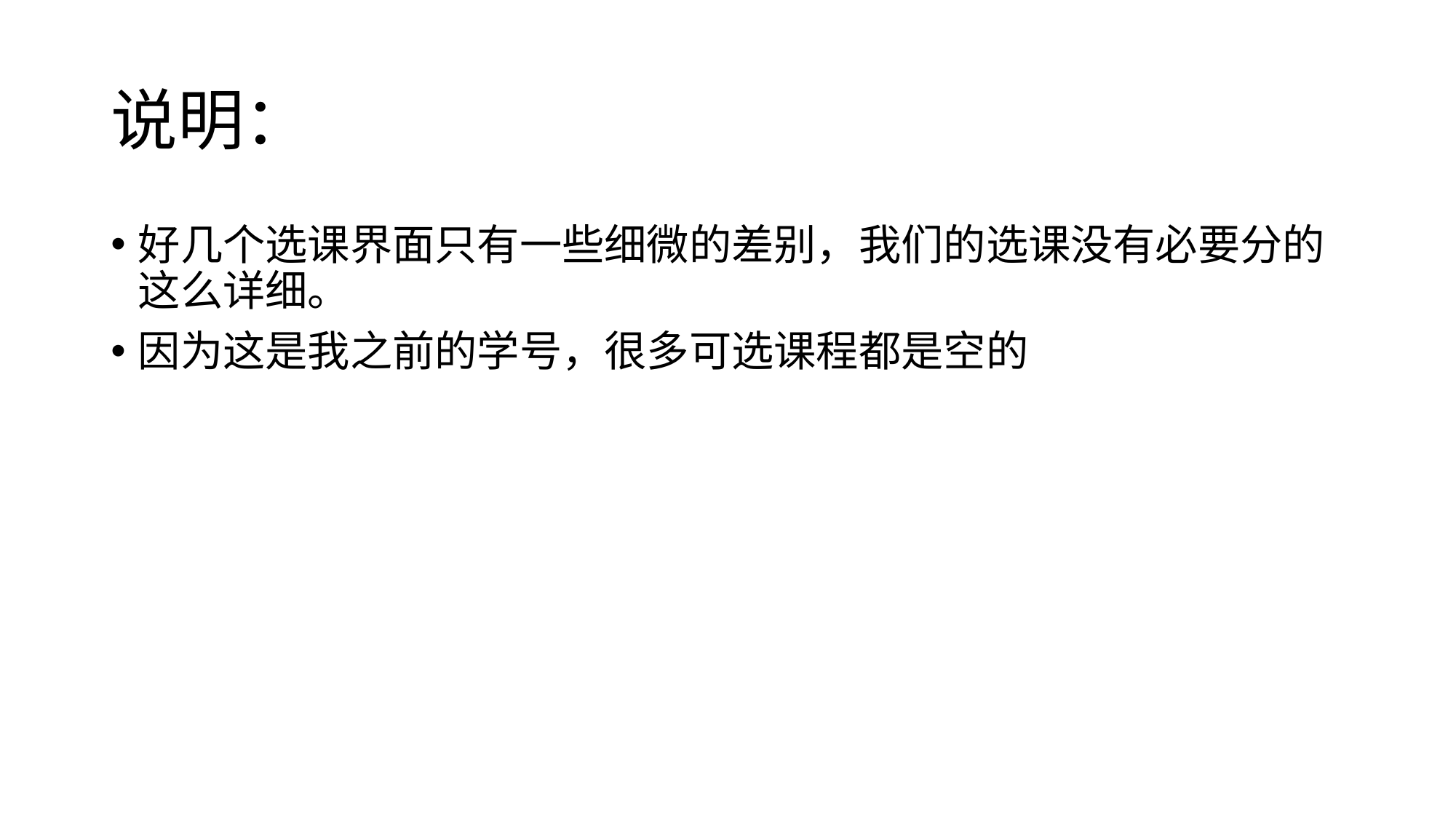

# 说明：
好几个选课界面只有一些细微的差别，我们的选课没有必要分的这么详细。
因为这是我之前的学号，很多可选课程都是空的